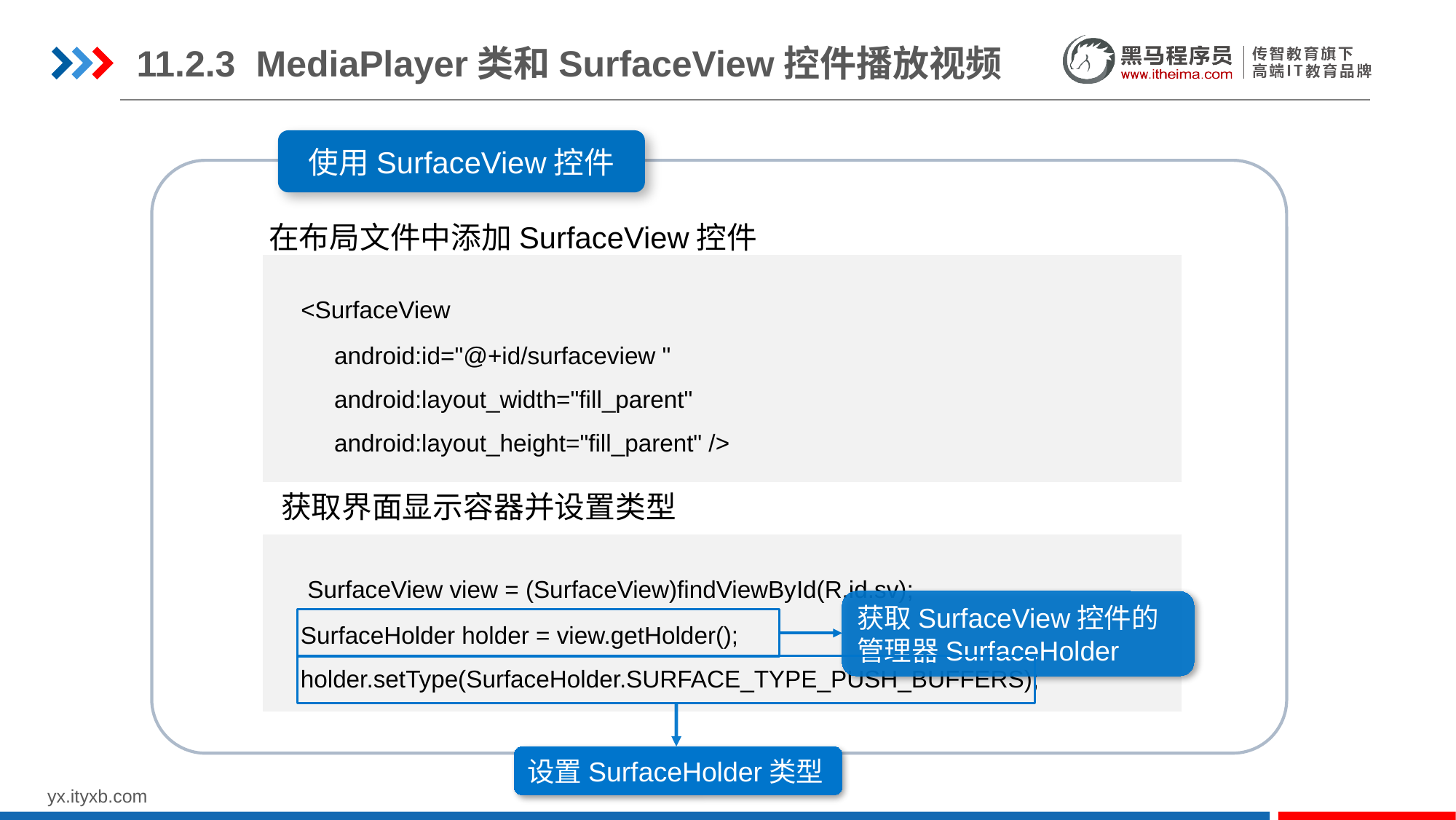

11.2.3  MediaPlayer类和SurfaceView控件播放视频
使用SurfaceView控件

在布局文件中添加SurfaceView控件
   <SurfaceView
         android:id="@+id/surfaceview "
         android:layout_width="fill_parent"
         android:layout_height="fill_parent" />
  获取界面显示容器并设置类型
    SurfaceView view = (SurfaceView)findViewById(R.id.sv);
    SurfaceHolder holder = view.getHolder();
    holder.setType(SurfaceHolder.SURFACE_TYPE_PUSH_BUFFERS);
获取SurfaceView控件的管理器SurfaceHolder

设置SurfaceHolder类型